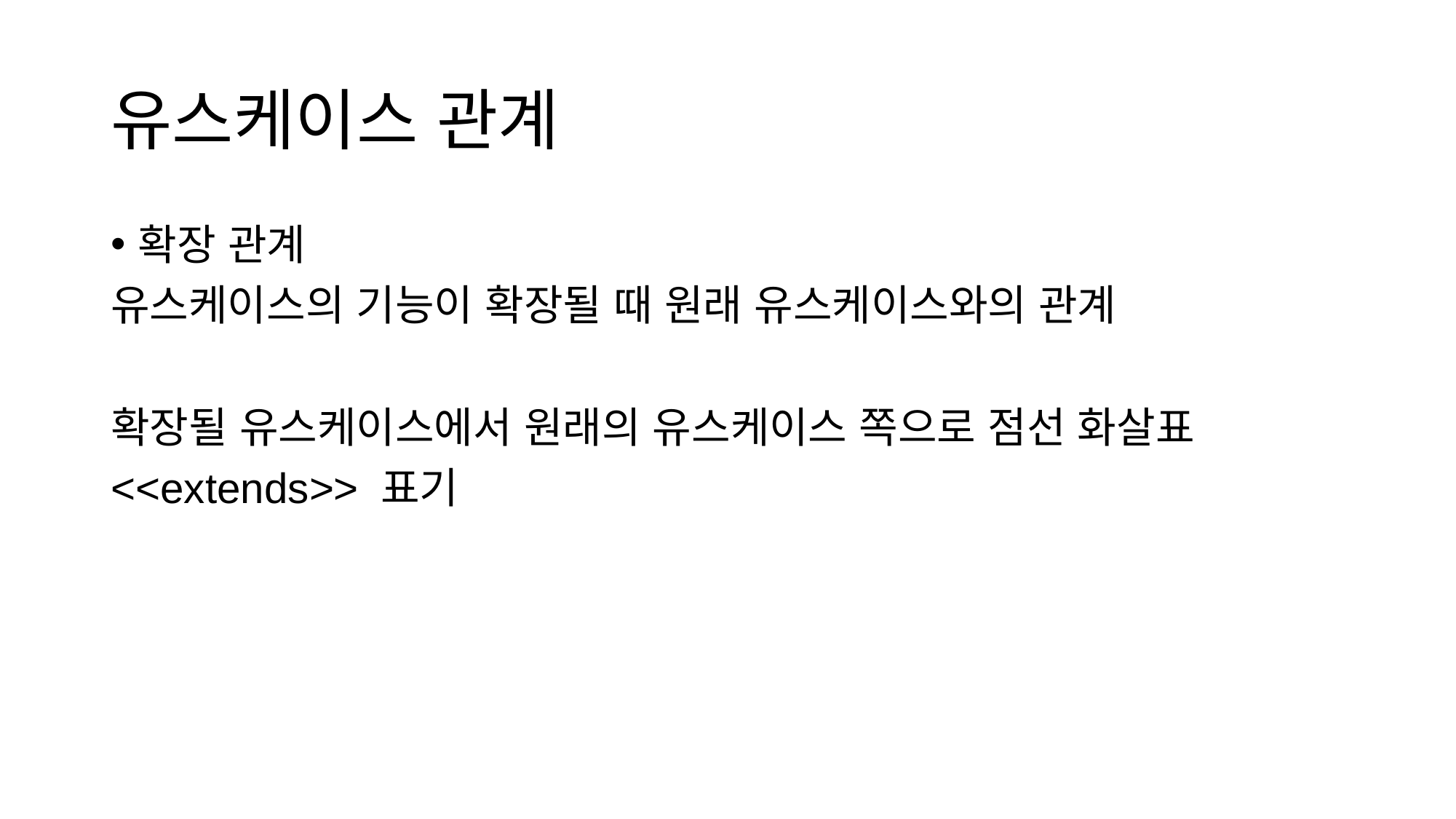

# 유스케이스 관계
확장 관계
유스케이스의 기능이 확장될 때 원래 유스케이스와의 관계

확장될 유스케이스에서 원래의 유스케이스 쪽으로 점선 화살표
<<extends>> 표기